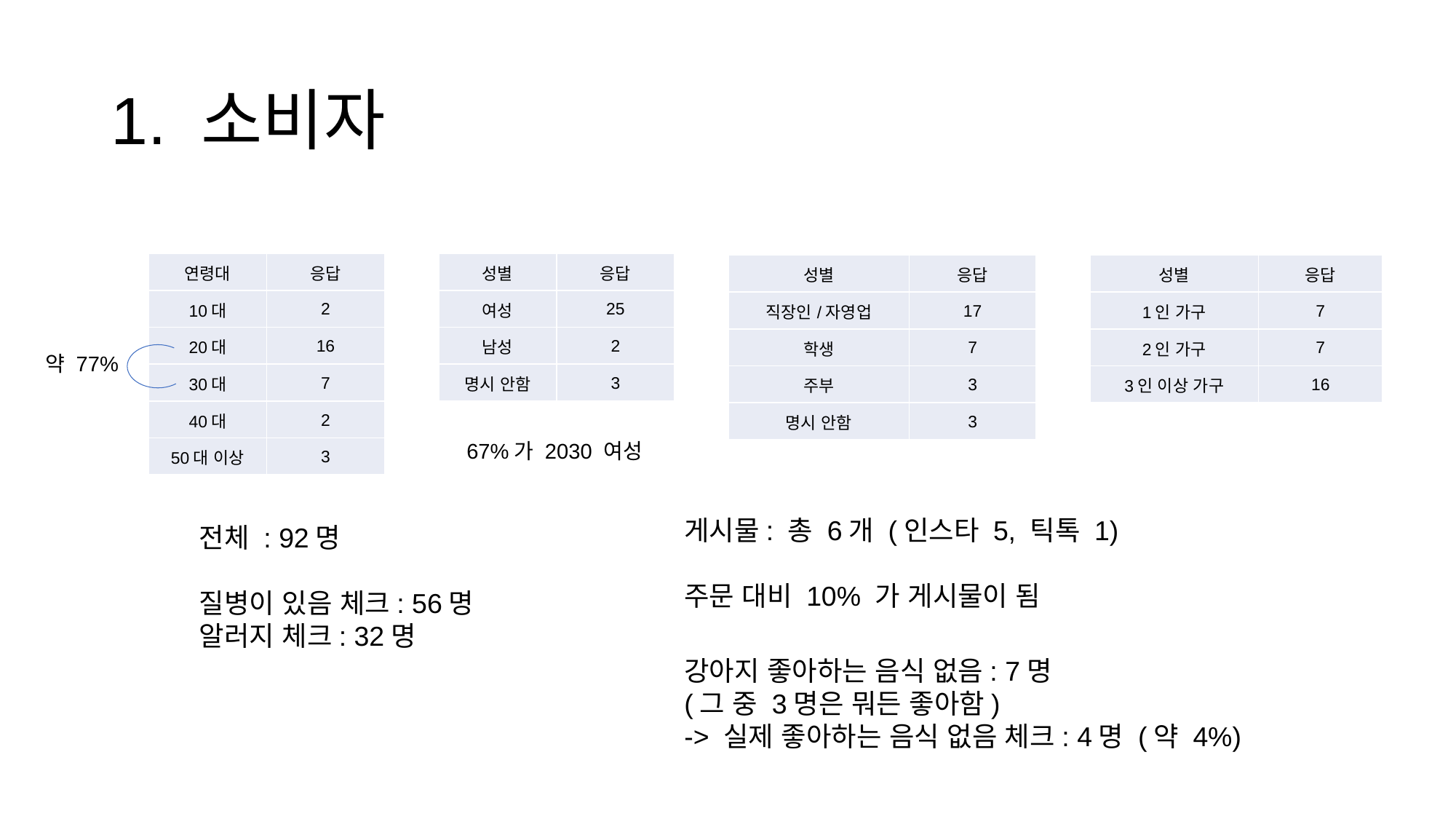

# 1. 소비자
| 연령대 | 응답 |
| --- | --- |
| 10대 | 2 |
| 20대 | 16 |
| 30대 | 7 |
| 40대 | 2 |
| 50대 이상 | 3 |
| 성별 | 응답 |
| --- | --- |
| 여성 | 25 |
| 남성 | 2 |
| 명시 안함 | 3 |
| 성별 | 응답 |
| --- | --- |
| 직장인/자영업 | 17 |
| 학생 | 7 |
| 주부 | 3 |
| 명시 안함 | 3 |
| 성별 | 응답 |
| --- | --- |
| 1인 가구 | 7 |
| 2인 가구 | 7 |
| 3인 이상 가구 | 16 |
약 77%

67%가 2030 여성
게시물: 총 6개 (인스타 5, 틱톡 1)

주문 대비 10% 가 게시물이 됨
전체 : 92명

질병이 있음 체크: 56명
알러지 체크: 32명
강아지 좋아하는 음식 없음: 7명
(그 중 3명은 뭐든 좋아함)
-> 실제 좋아하는 음식 없음 체크: 4명 (약 4%)